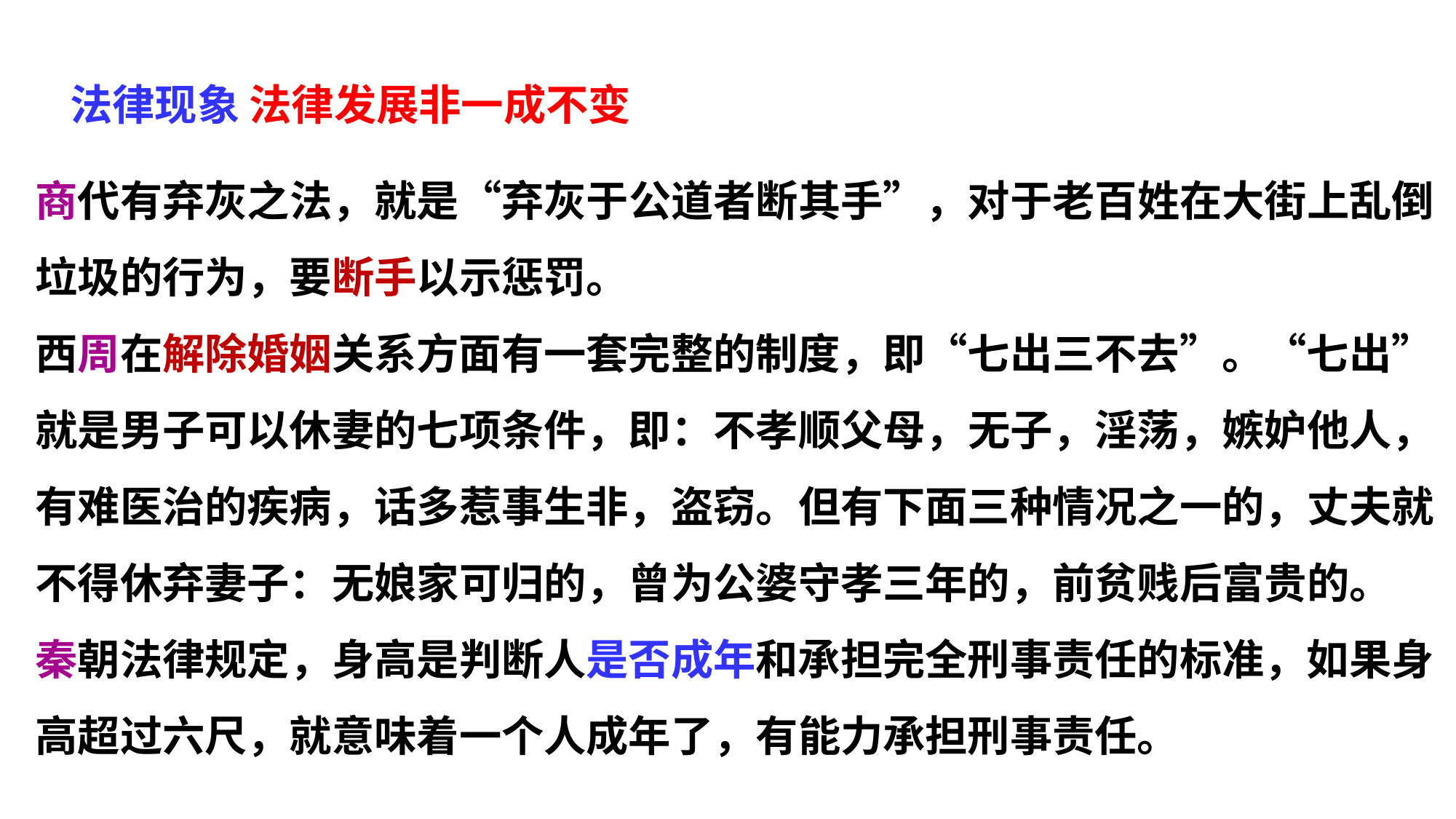

法律现象 法律发展非一成不变
商代有弃灰之法，就是“弃灰于公道者断其手”，对于老百姓在大街上乱倒垃圾的行为，要断手以示惩罚。
西周在解除婚姻关系方面有一套完整的制度，即“七出三不去”。“七出”就是男子可以休妻的七项条件，即：不孝顺父母，无子，淫荡，嫉妒他人，有难医治的疾病，话多惹事生非，盗窃。但有下面三种情况之一的，丈夫就不得休弃妻子：无娘家可归的，曾为公婆守孝三年的，前贫贱后富贵的。
秦朝法律规定，身高是判断人是否成年和承担完全刑事责任的标准，如果身高超过六尺，就意味着一个人成年了，有能力承担刑事责任。